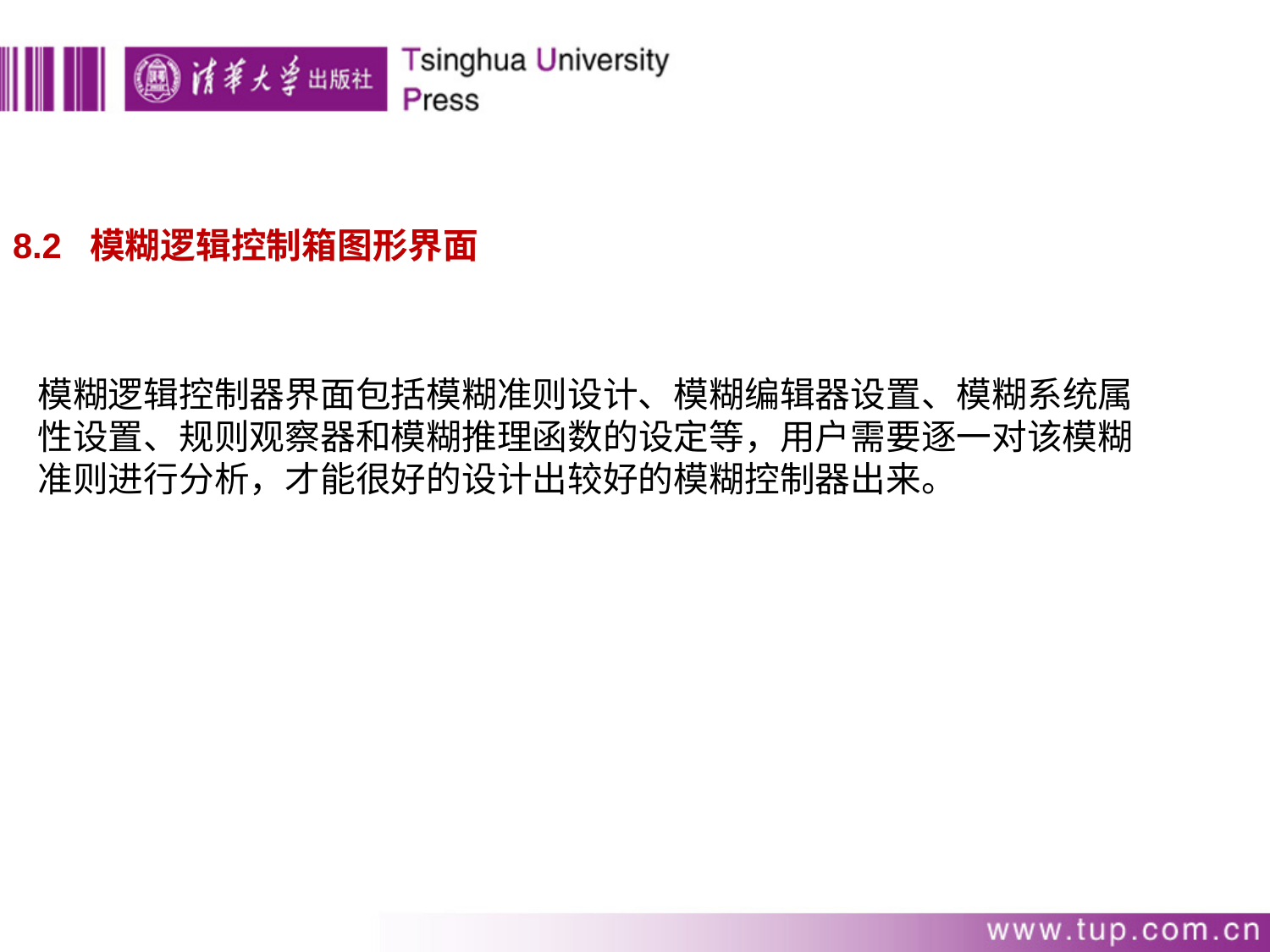

# 8.2  模糊逻辑控制箱图形界面
模糊逻辑控制器界面包括模糊准则设计、模糊编辑器设置、模糊系统属性设置、规则观察器和模糊推理函数的设定等，用户需要逐一对该模糊准则进行分析，才能很好的设计出较好的模糊控制器出来。